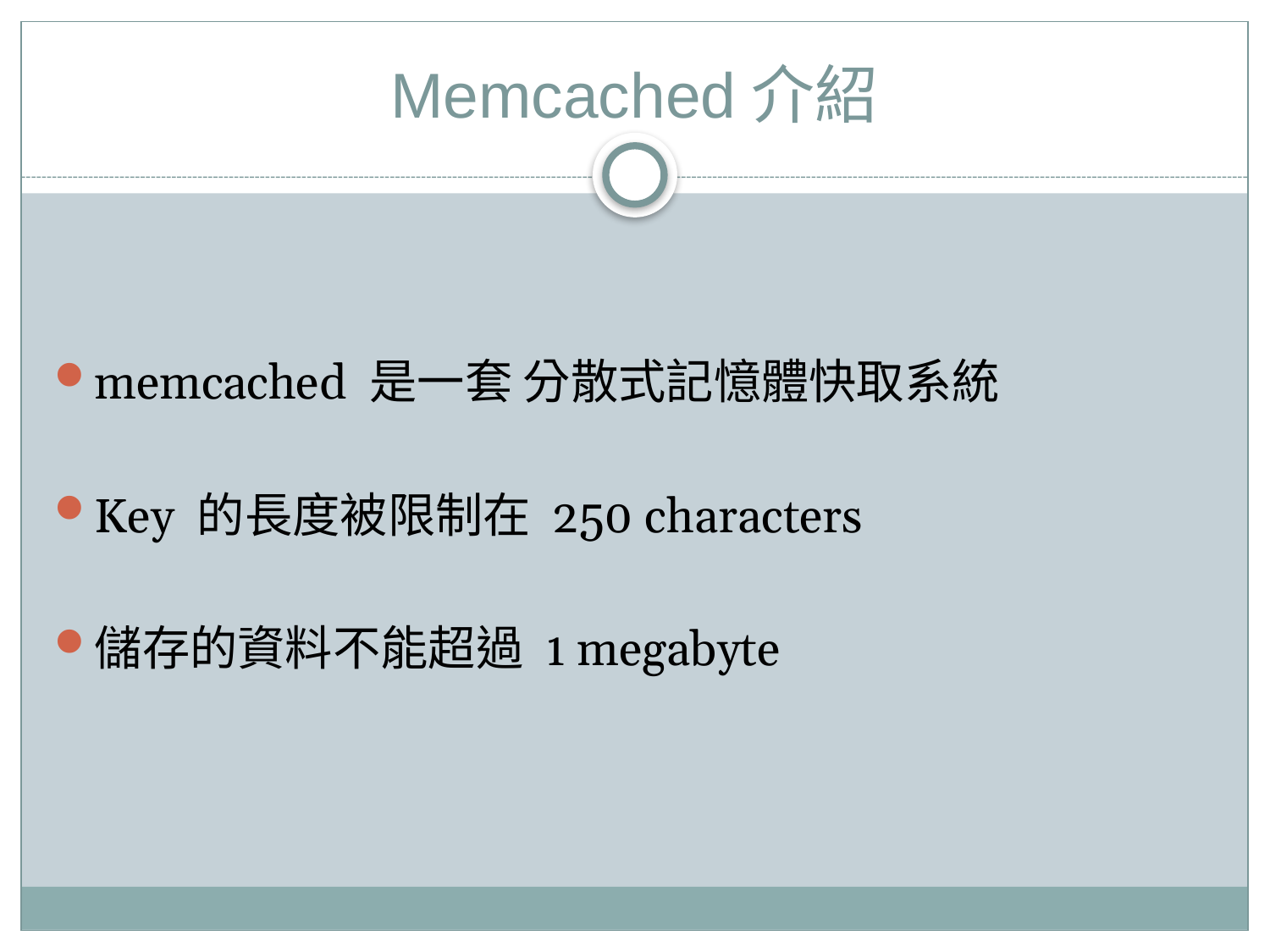

# Memcached介紹

memcached 是一套 分散式記憶體快取系統

Key 的長度被限制在 250 characters

儲存的資料不能超過 1 megabyte